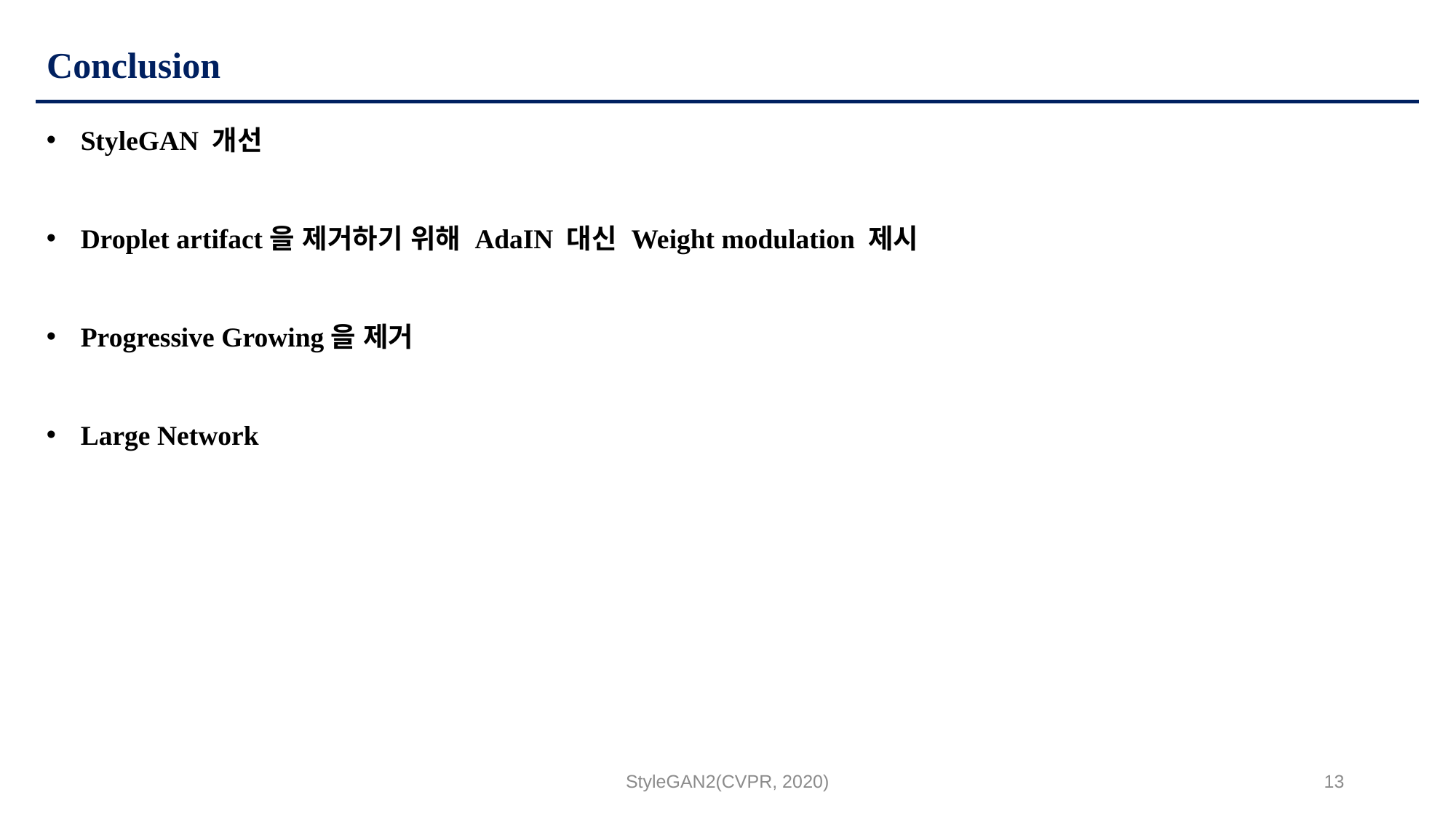

# Conclusion
StyleGAN 개선

Droplet artifact을 제거하기 위해 AdaIN 대신 Weight modulation 제시

Progressive Growing을 제거

Large Network
StyleGAN2(CVPR, 2020)
13